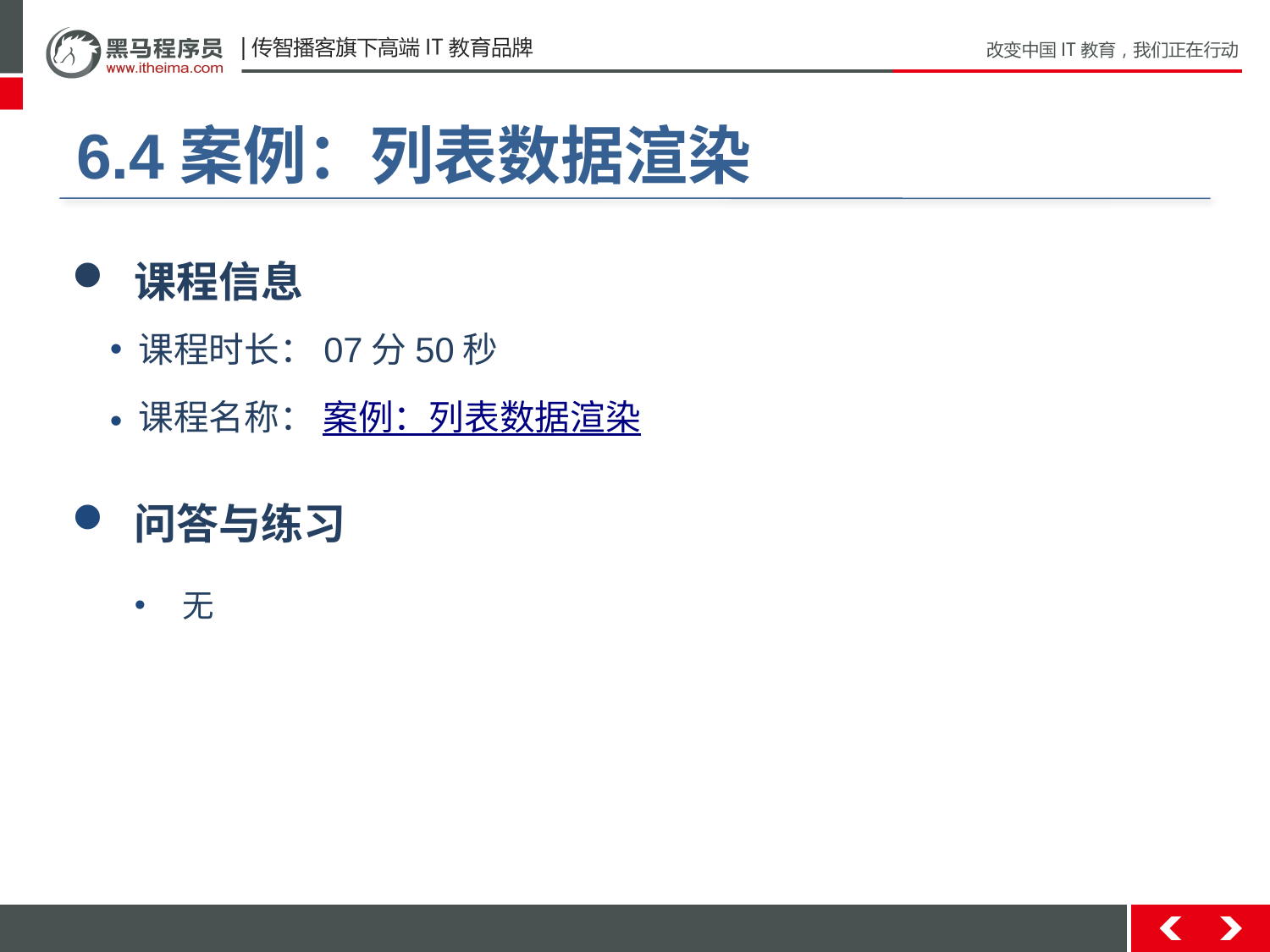

#
6.4案例：列表数据渲染
 课程信息
 课程时长：07分50秒
 课程名称： 案例：列表数据渲染
 问答与练习
无